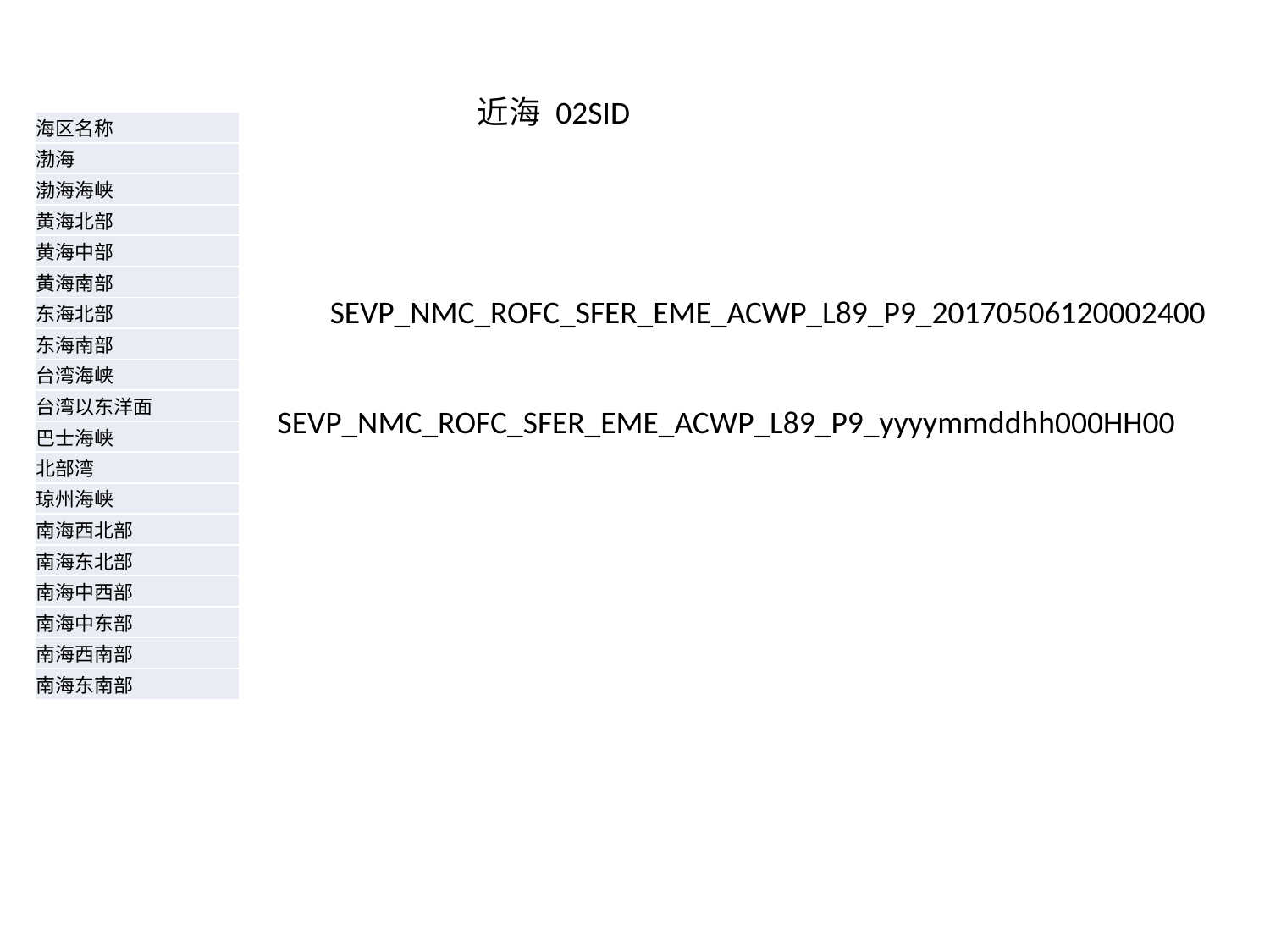

近海 02SID
| 海区名称 |
| --- |
| 渤海 |
| 渤海海峡 |
| 黄海北部 |
| 黄海中部 |
| 黄海南部 |
| 东海北部 |
| 东海南部 |
| 台湾海峡 |
| 台湾以东洋面 |
| 巴士海峡 |
| 北部湾 |
| 琼州海峡 |
| 南海西北部 |
| 南海东北部 |
| 南海中西部 |
| 南海中东部 |
| 南海西南部 |
| 南海东南部 |
SEVP_NMC_ROFC_SFER_EME_ACWP_L89_P9_20170506120002400
SEVP_NMC_ROFC_SFER_EME_ACWP_L89_P9_yyyymmddhh000HH00